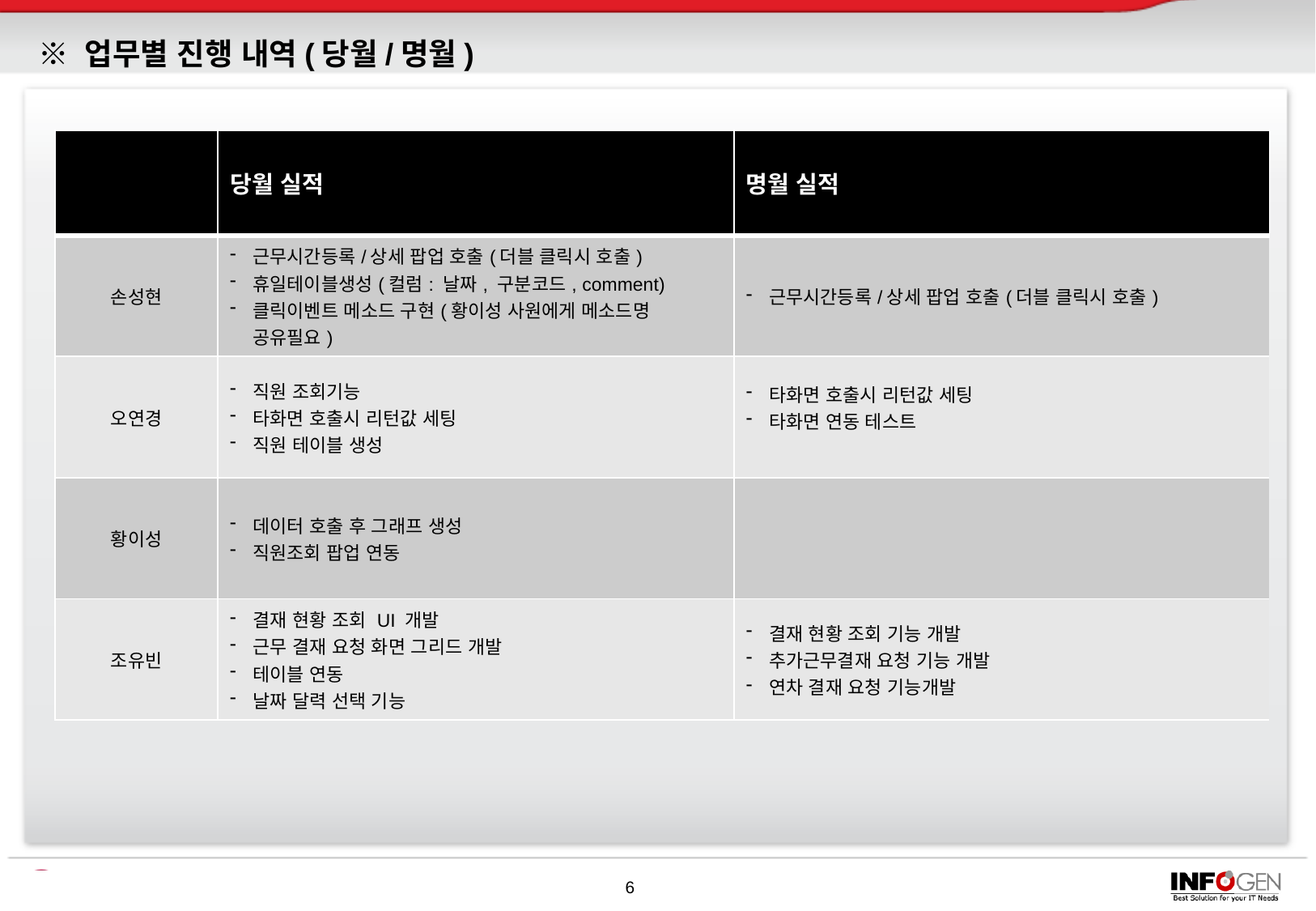

# ※ 업무별 진행 내역(당월/명월)
|  | 당월 실적 | 명월 실적 |
| --- | --- | --- |
| 손성현 | 근무시간등록/상세 팝업 호출(더블 클릭시 호출) 휴일테이블생성(컬럼: 날짜, 구분코드, comment) 클릭이벤트 메소드 구현(황이성 사원에게 메소드명 공유필요) | 근무시간등록/상세 팝업 호출(더블 클릭시 호출) |
| 오연경 | 직원 조회기능 타화면 호출시 리턴값 세팅 직원 테이블 생성 | 타화면 호출시 리턴값 세팅 타화면 연동 테스트 |
| 황이성 | 데이터 호출 후 그래프 생성 직원조회 팝업 연동 |  |
| 조유빈 | 결재 현황 조회 UI 개발 근무 결재 요청 화면 그리드 개발 테이블 연동 날짜 달력 선택 기능 | 결재 현황 조회 기능 개발 추가근무결재 요청 기능 개발 연차 결재 요청 기능개발 |